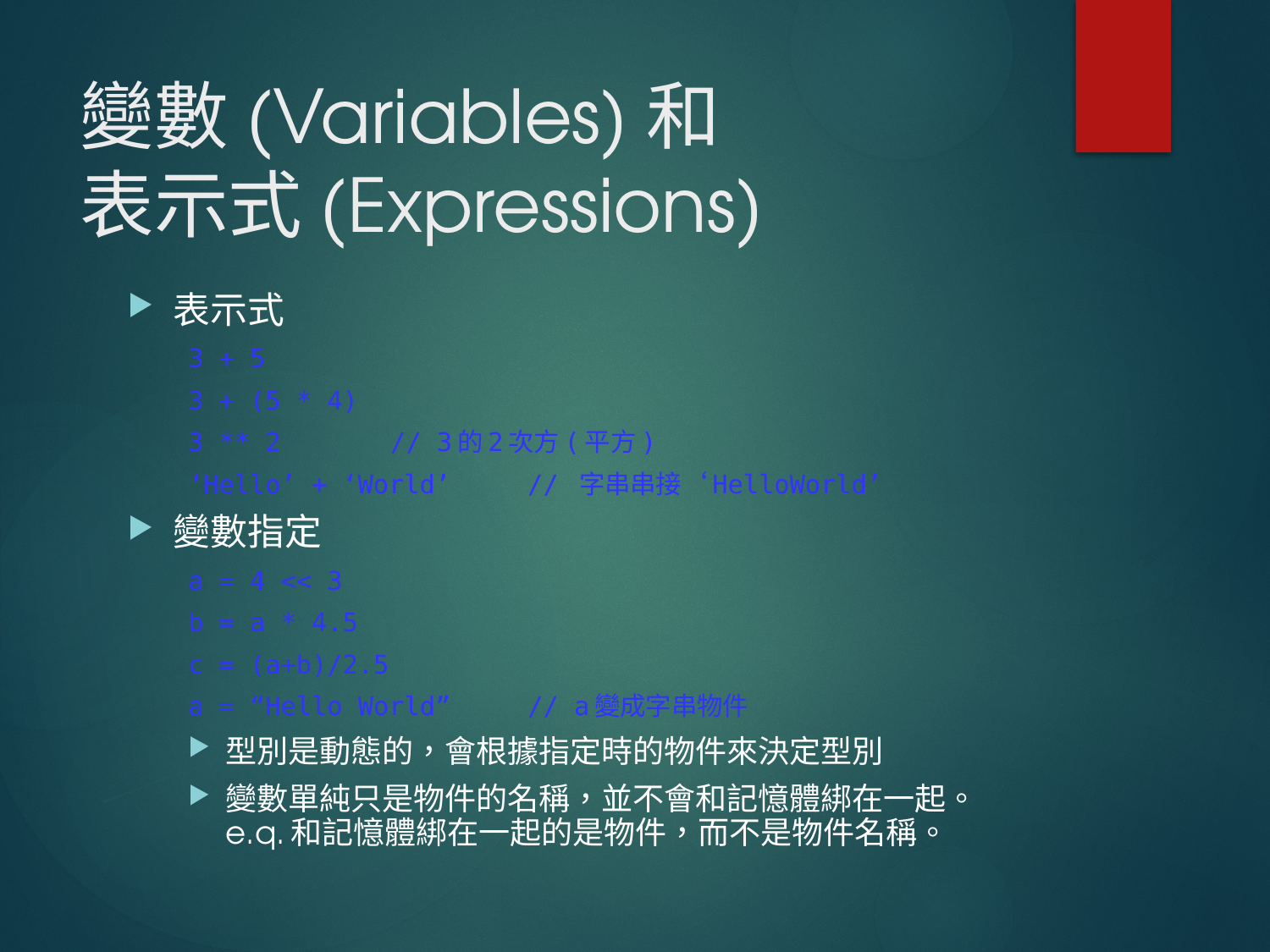

# 變數(Variables)和 表示式(Expressions)
表示式
3 + 5
3 + (5 * 4)
3 ** 2		    // 3的2次方(平方)
‘Hello’ + ‘World’     // 字串串接‘HelloWorld’
變數指定
a = 4 << 3
b = a * 4.5
c = (a+b)/2.5
a = “Hello World”     // a變成字串物件
型別是動態的，會根據指定時的物件來決定型別
變數單純只是物件的名稱，並不會和記憶體綁在一起。
e.q.和記憶體綁在一起的是物件，而不是物件名稱。